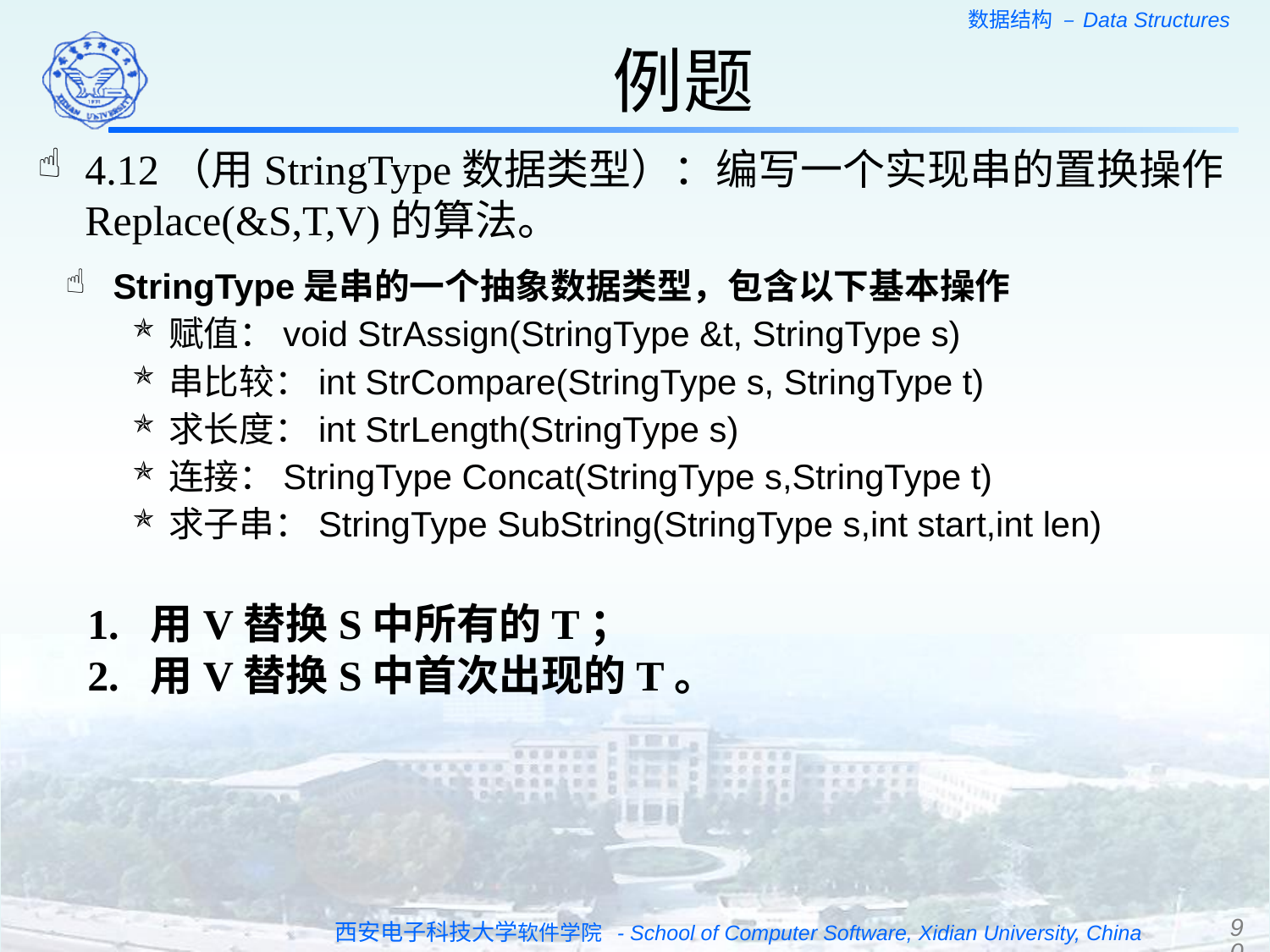

例题
4.12（用StringType数据类型）：编写一个实现串的置换操作Replace(&S,T,V)的算法。
StringType是串的一个抽象数据类型，包含以下基本操作
赋值：void StrAssign(StringType &t, StringType s)
串比较：int StrCompare(StringType s, StringType t)
求长度：int StrLength(StringType s)
连接：StringType Concat(StringType s,StringType t)
求子串：StringType SubString(StringType s,int start,int len)
1.  用V替换S中所有的T；
2.  用V替换S中首次出现的T。
90